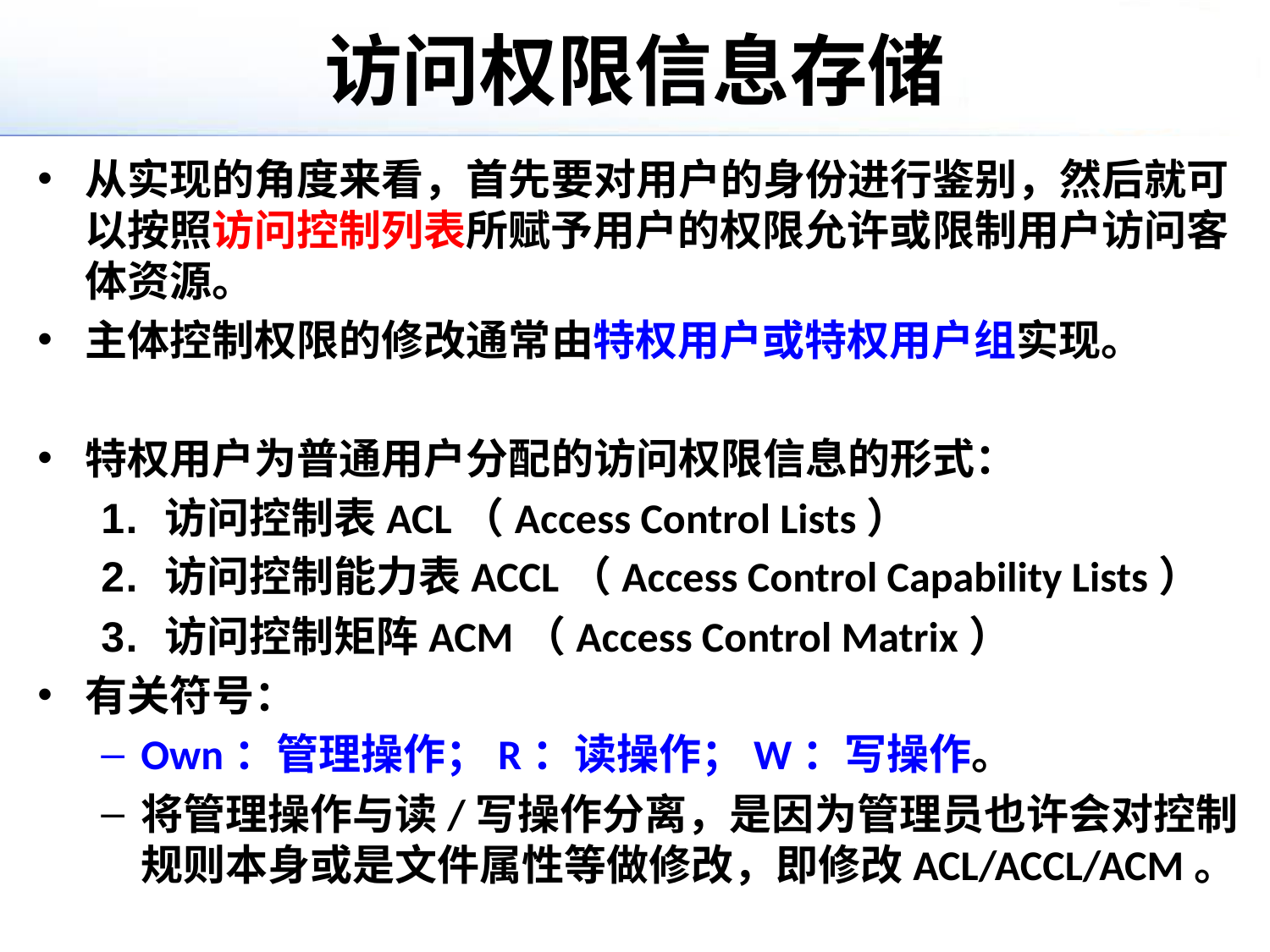

# 访问权限信息存储
从实现的角度来看，首先要对用户的身份进行鉴别，然后就可以按照访问控制列表所赋予用户的权限允许或限制用户访问客体资源。
主体控制权限的修改通常由特权用户或特权用户组实现。

特权用户为普通用户分配的访问权限信息的形式：
访问控制表ACL（Access Control Lists）
访问控制能力表ACCL（Access Control Capability Lists）
访问控制矩阵ACM（Access Control Matrix）
有关符号：
Own：管理操作；R：读操作；W：写操作。
将管理操作与读/写操作分离，是因为管理员也许会对控制规则本身或是文件属性等做修改，即修改ACL/ACCL/ACM。